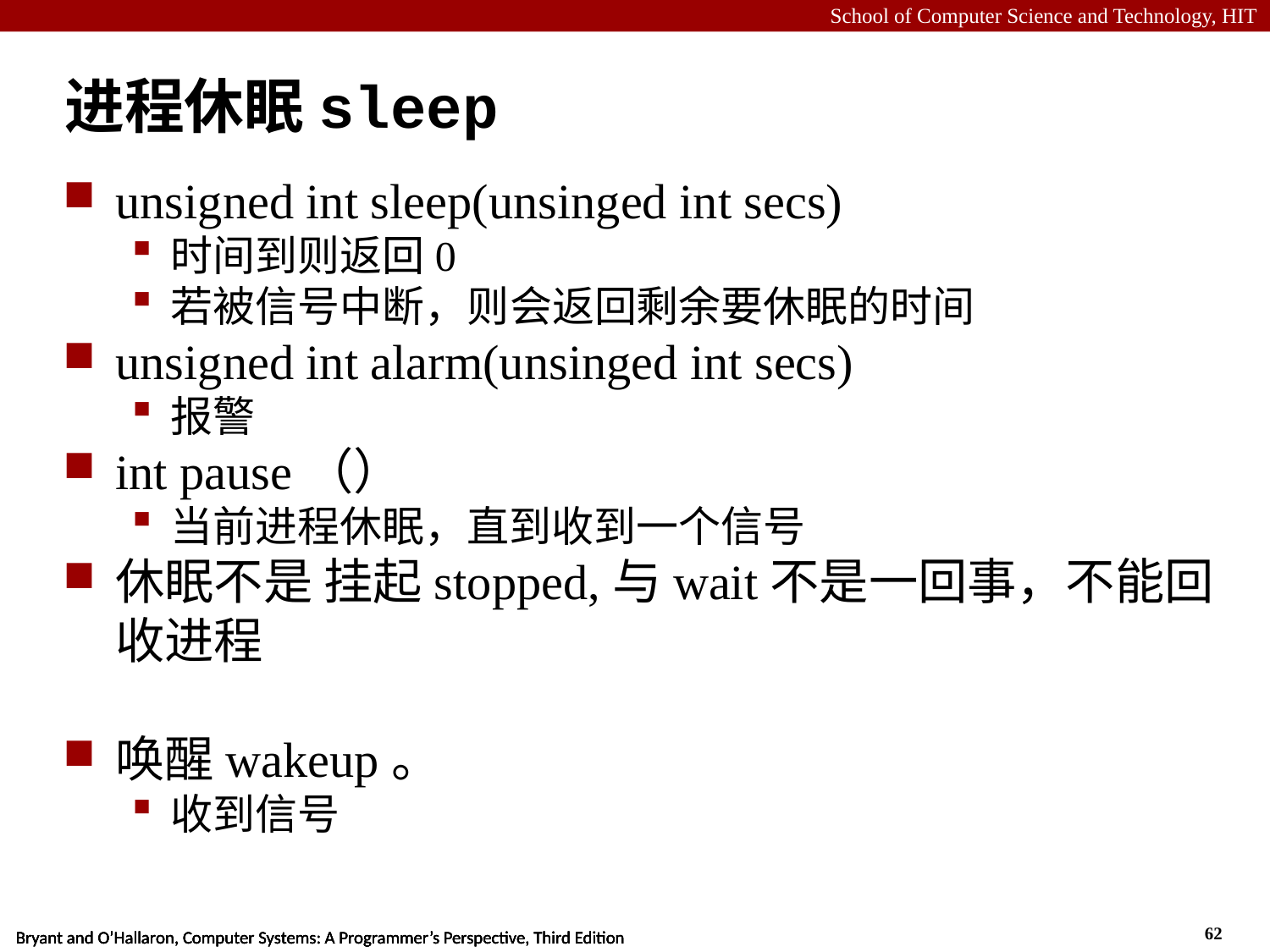

# 进程休眠sleep
unsigned int sleep(unsinged int secs)
时间到则返回0
若被信号中断，则会返回剩余要休眠的时间
unsigned int alarm(unsinged int secs)
报警
int pause（）
当前进程休眠，直到收到一个信号
休眠不是 挂起stopped,与wait不是一回事，不能回收进程

唤醒wakeup。
收到信号